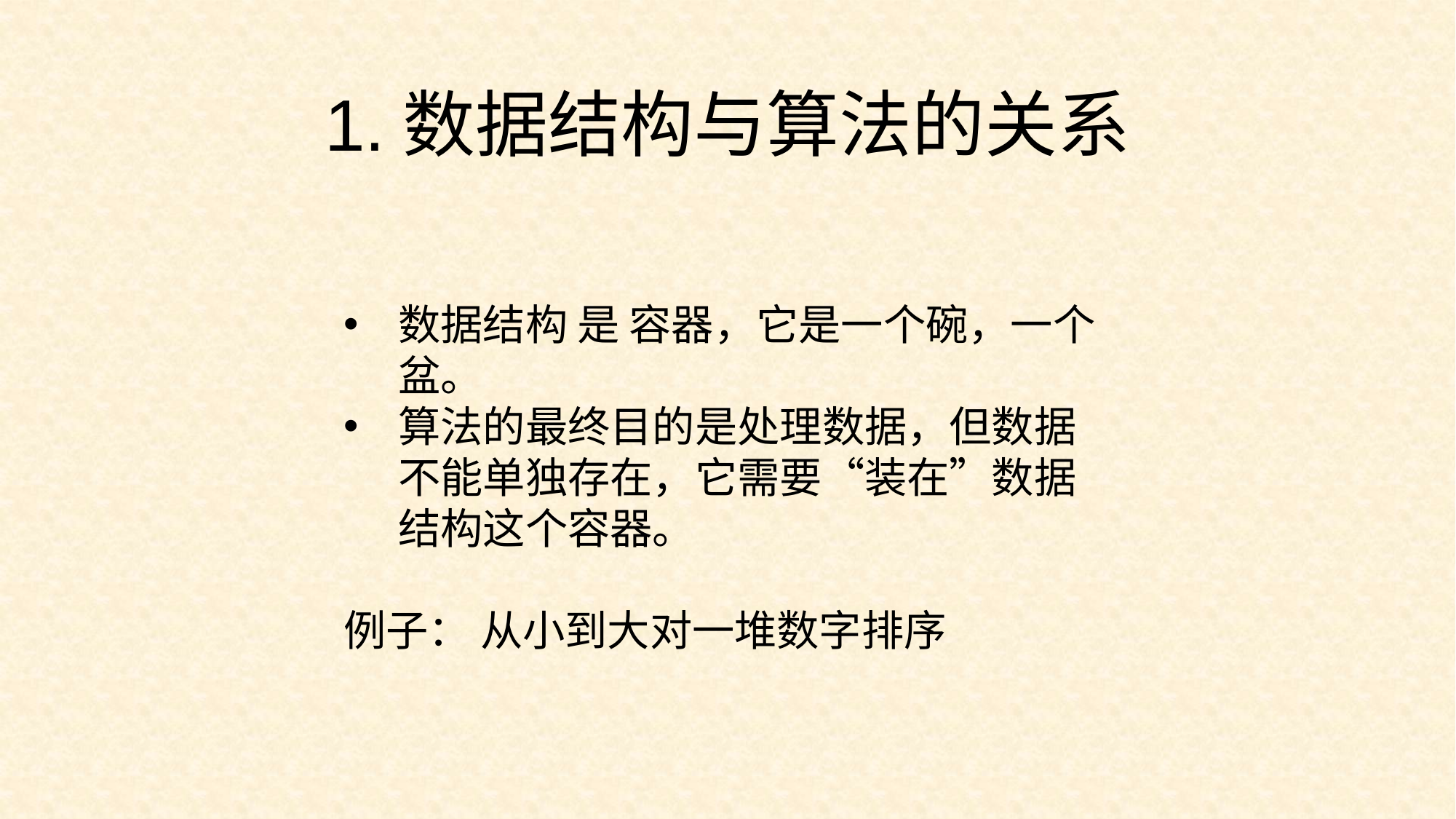

1.数据结构与算法的关系
数据结构 是 容器，它是一个碗，一个盆。
算法的最终目的是处理数据，但数据不能单独存在，它需要“装在”数据结构这个容器。

例子： 从小到大对一堆数字排序